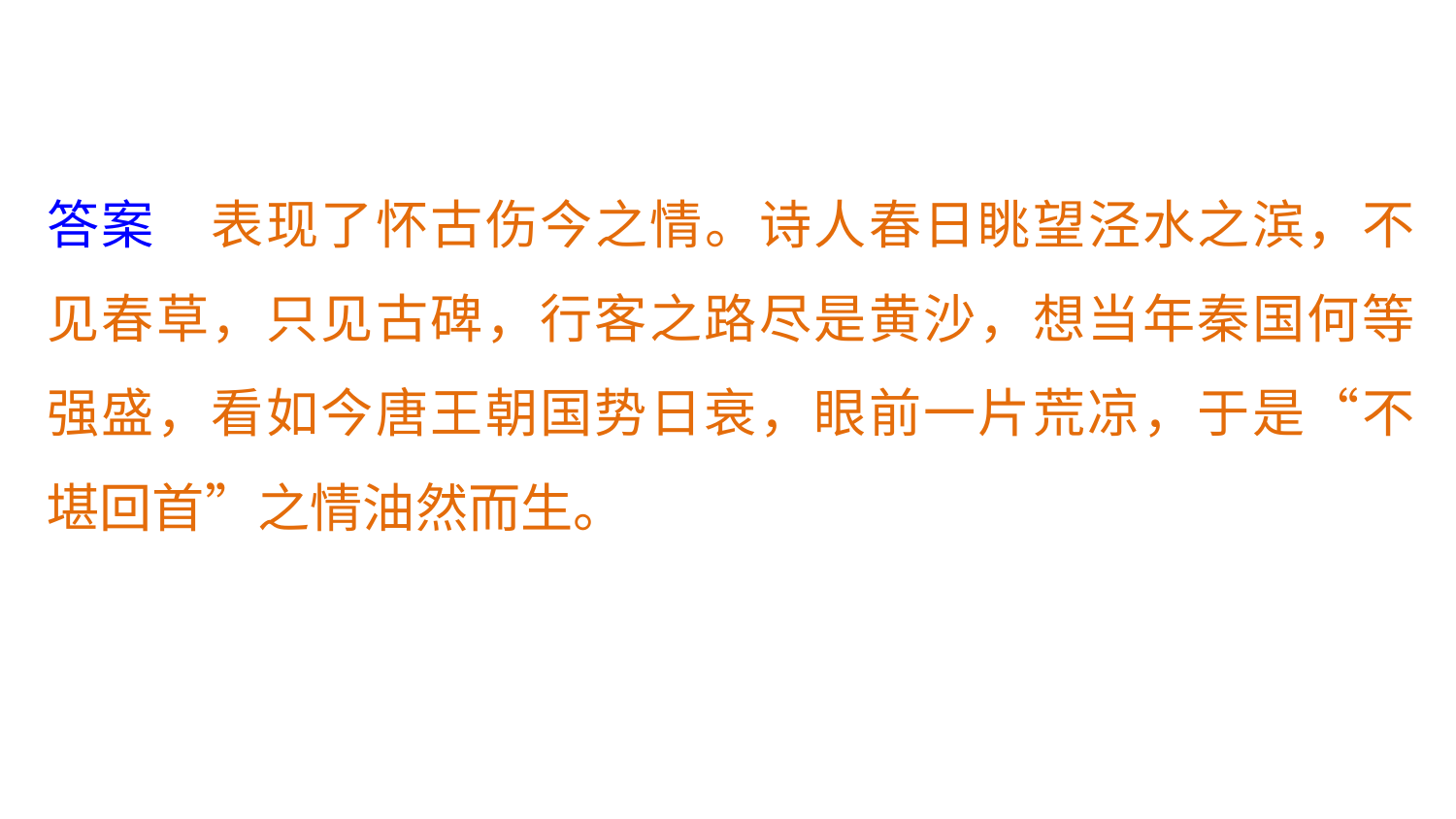

答案　表现了怀古伤今之情。诗人春日眺望泾水之滨，不见春草，只见古碑，行客之路尽是黄沙，想当年秦国何等强盛，看如今唐王朝国势日衰，眼前一片荒凉，于是“不堪回首”之情油然而生。